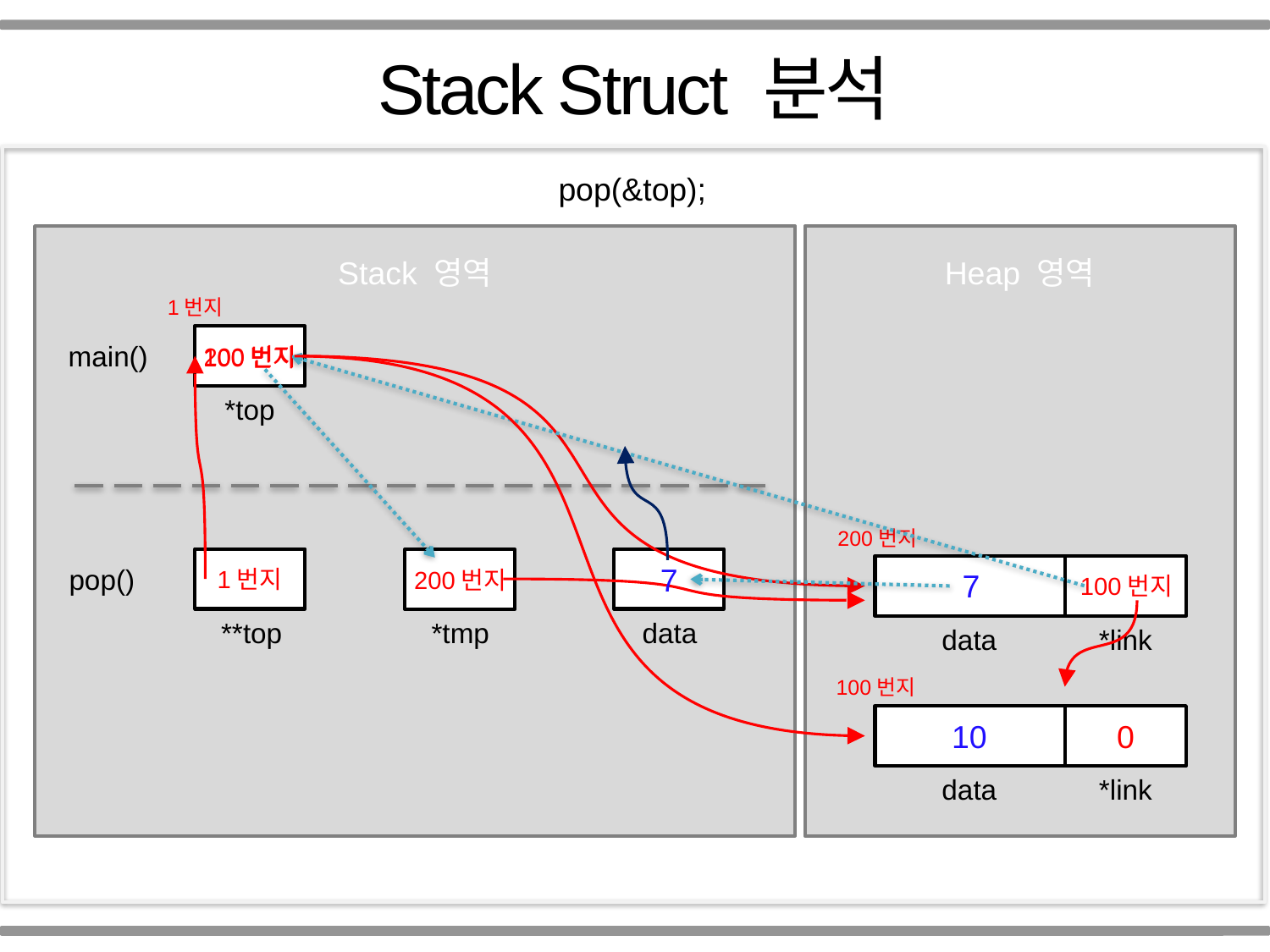

Part 01

Stack Struct 분석

pop(&top);

Stack 영역

Heap 영역
1번지

main()
200번지
100번지
*top
200번지

data
*link

**top

*tmp
7
pop()
1번지
200번지
7
100번지
data
100번지

data
*link
10
0